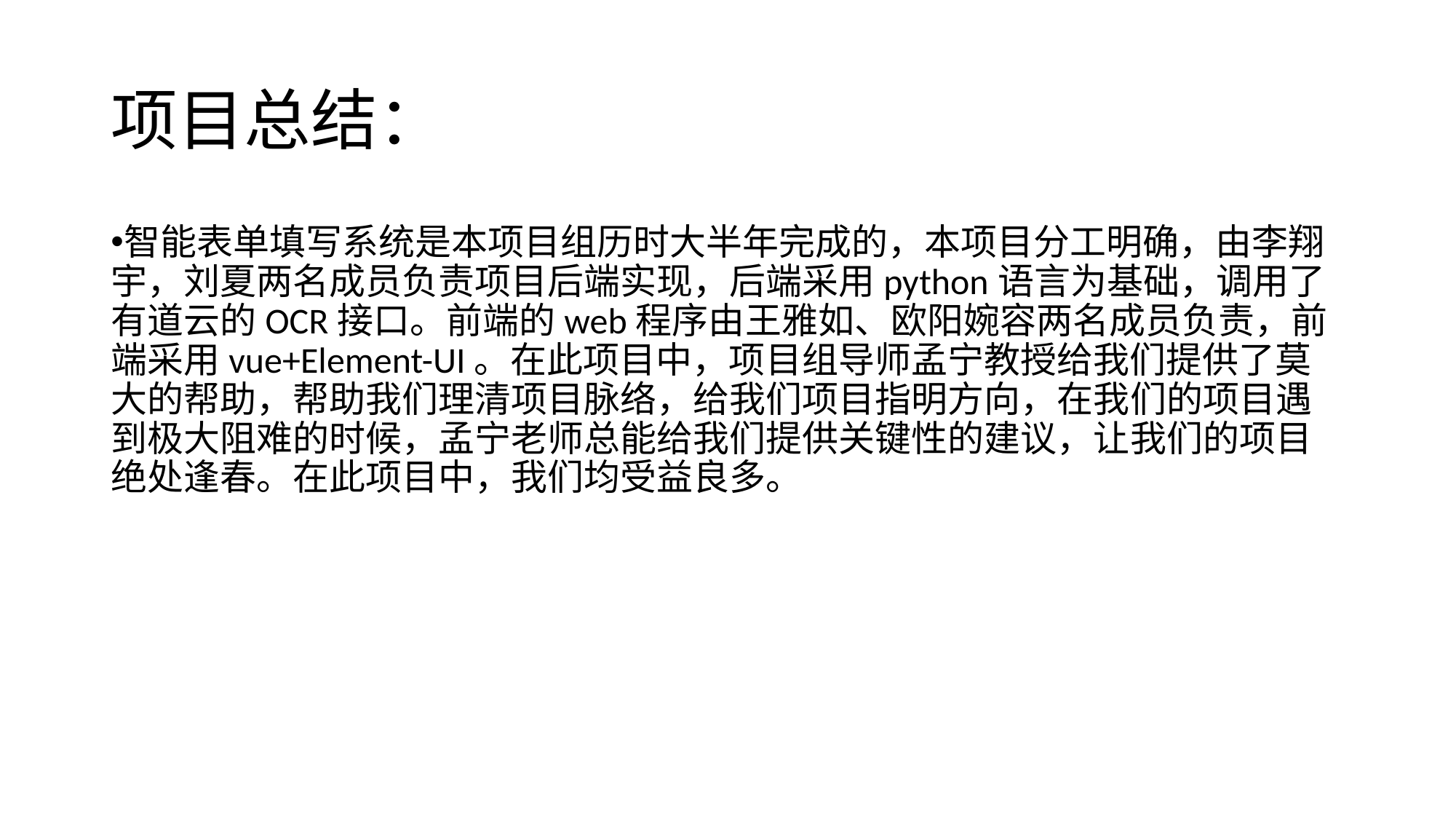

# 项目总结：
智能表单填写系统是本项目组历时大半年完成的，本项目分工明确，由李翔宇，刘夏两名成员负责项目后端实现，后端采用python语言为基础，调用了有道云的OCR接口。前端的web程序由王雅如、欧阳婉容两名成员负责，前端采用vue+Element-UI。在此项目中，项目组导师孟宁教授给我们提供了莫大的帮助，帮助我们理清项目脉络，给我们项目指明方向，在我们的项目遇到极大阻难的时候，孟宁老师总能给我们提供关键性的建议，让我们的项目绝处逢春。在此项目中，我们均受益良多。